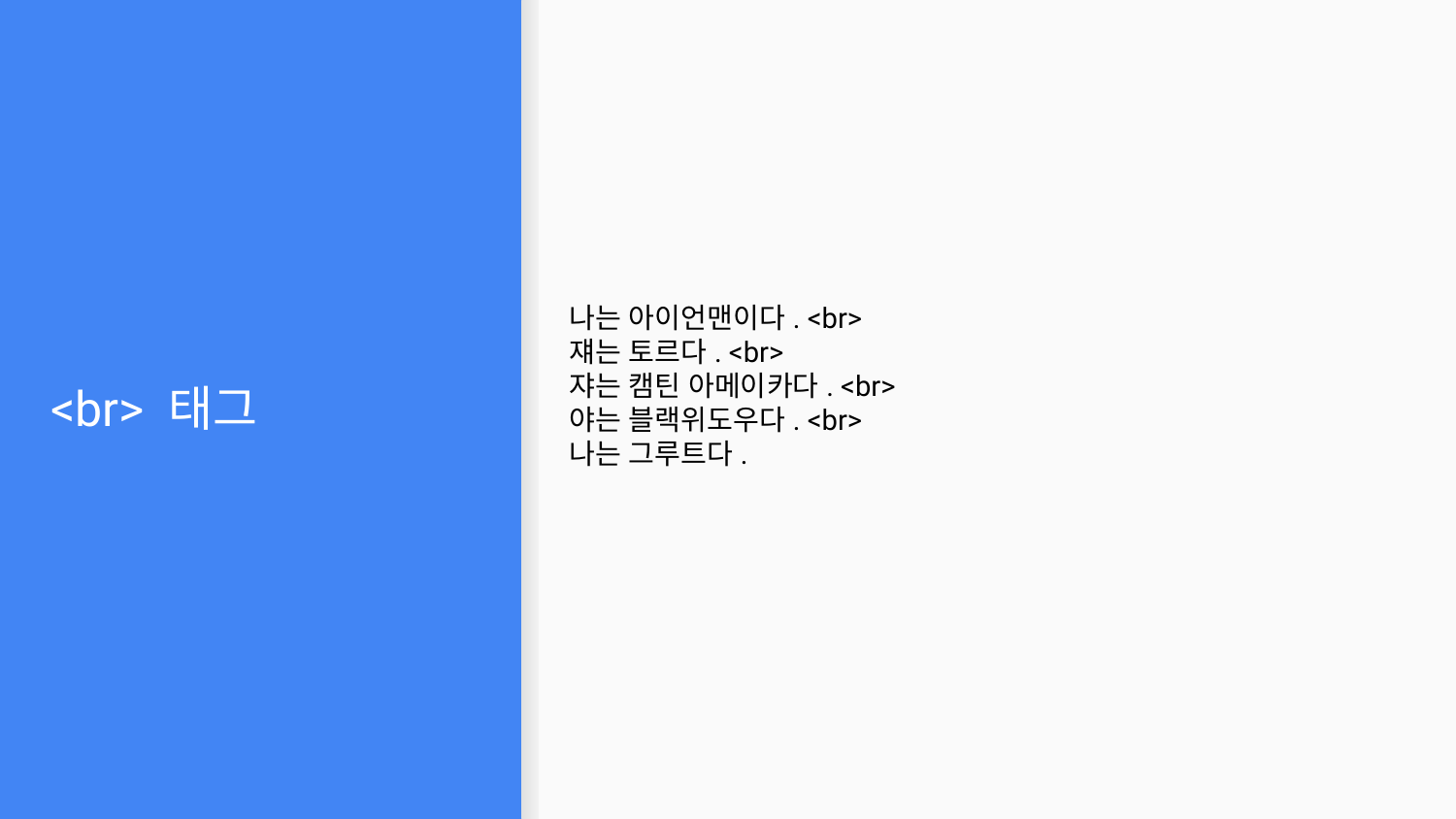

# <br> 태그
나는 아이언맨이다. <br>
쟤는 토르다. <br>
쟈는 캠틴 아메이카다. <br>
야는 블랙위도우다. <br>
나는 그루트다.